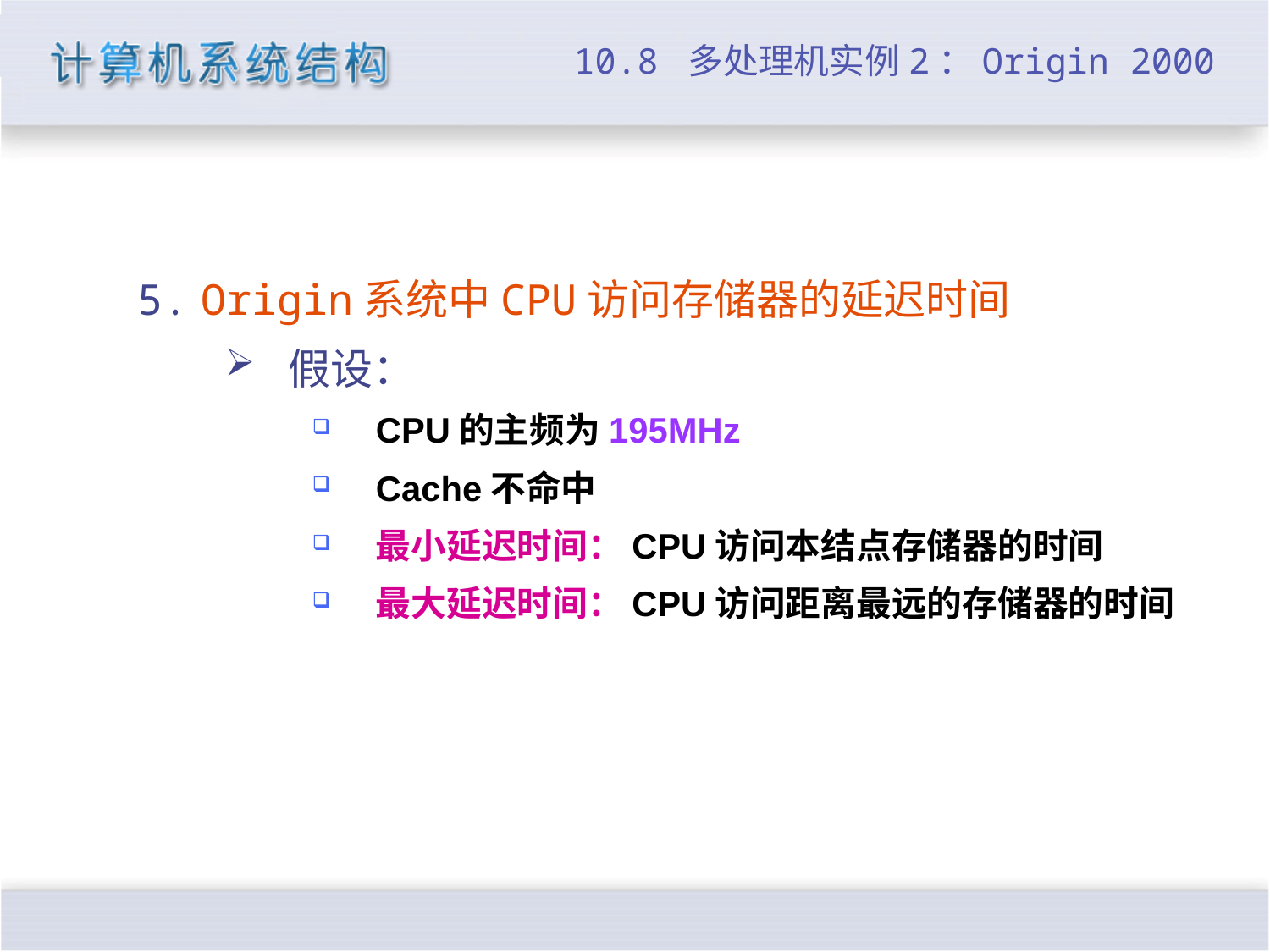

# 10.8 多处理机实例2：Origin 2000
Origin系统中CPU访问存储器的延迟时间
假设：
CPU的主频为195MHz
Cache不命中
最小延迟时间：CPU访问本结点存储器的时间
最大延迟时间：CPU访问距离最远的存储器的时间